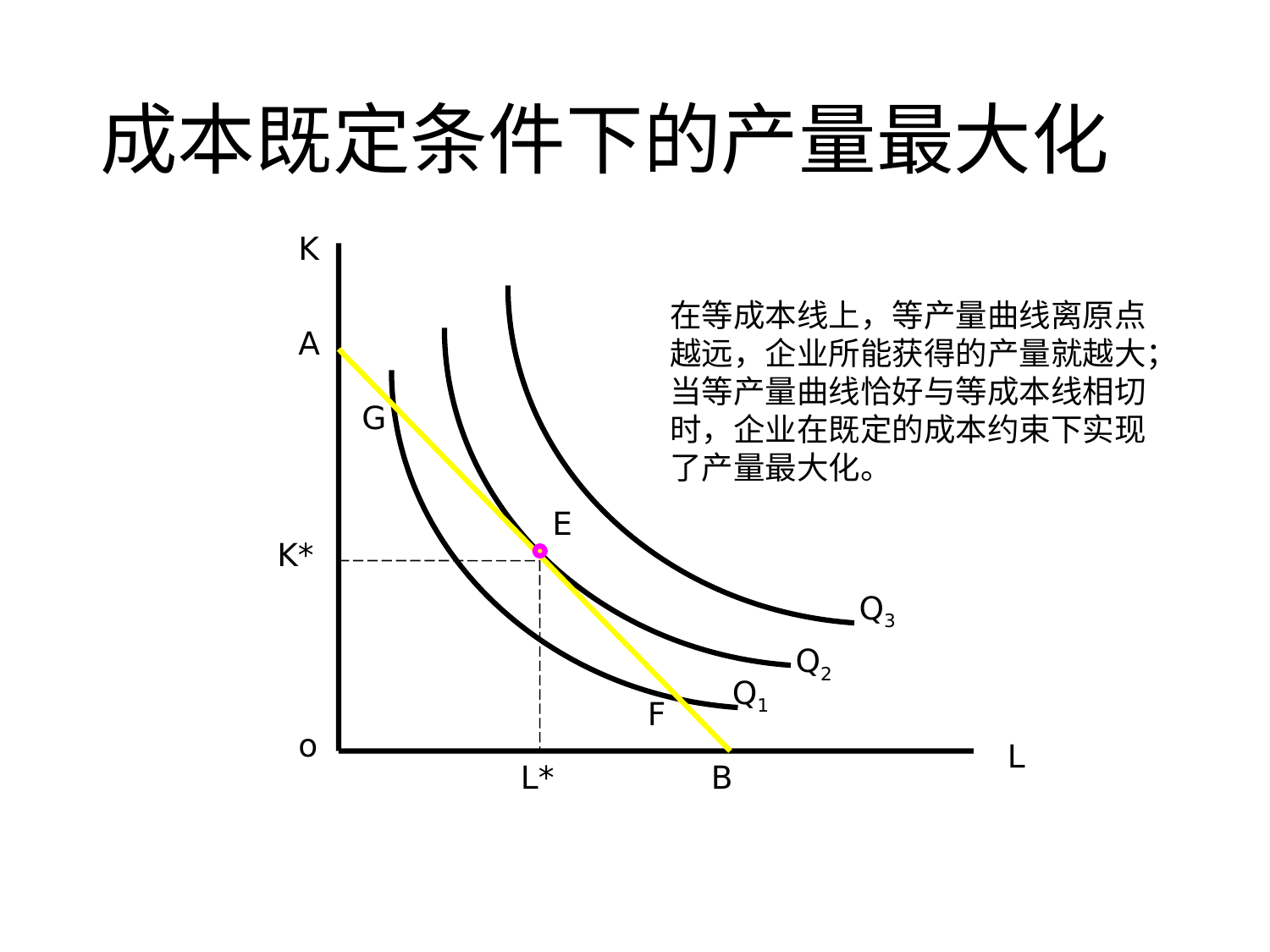

# 成本既定条件下的产量最大化
K

在等成本线上，等产量曲线离原点
越远，企业所能获得的产量就越大；
当等产量曲线恰好与等成本线相切时，企业在既定的成本约束下实现了产量最大化。
A

G
E
K*

Q3
Q2
Q1
F
o
L

L*
B